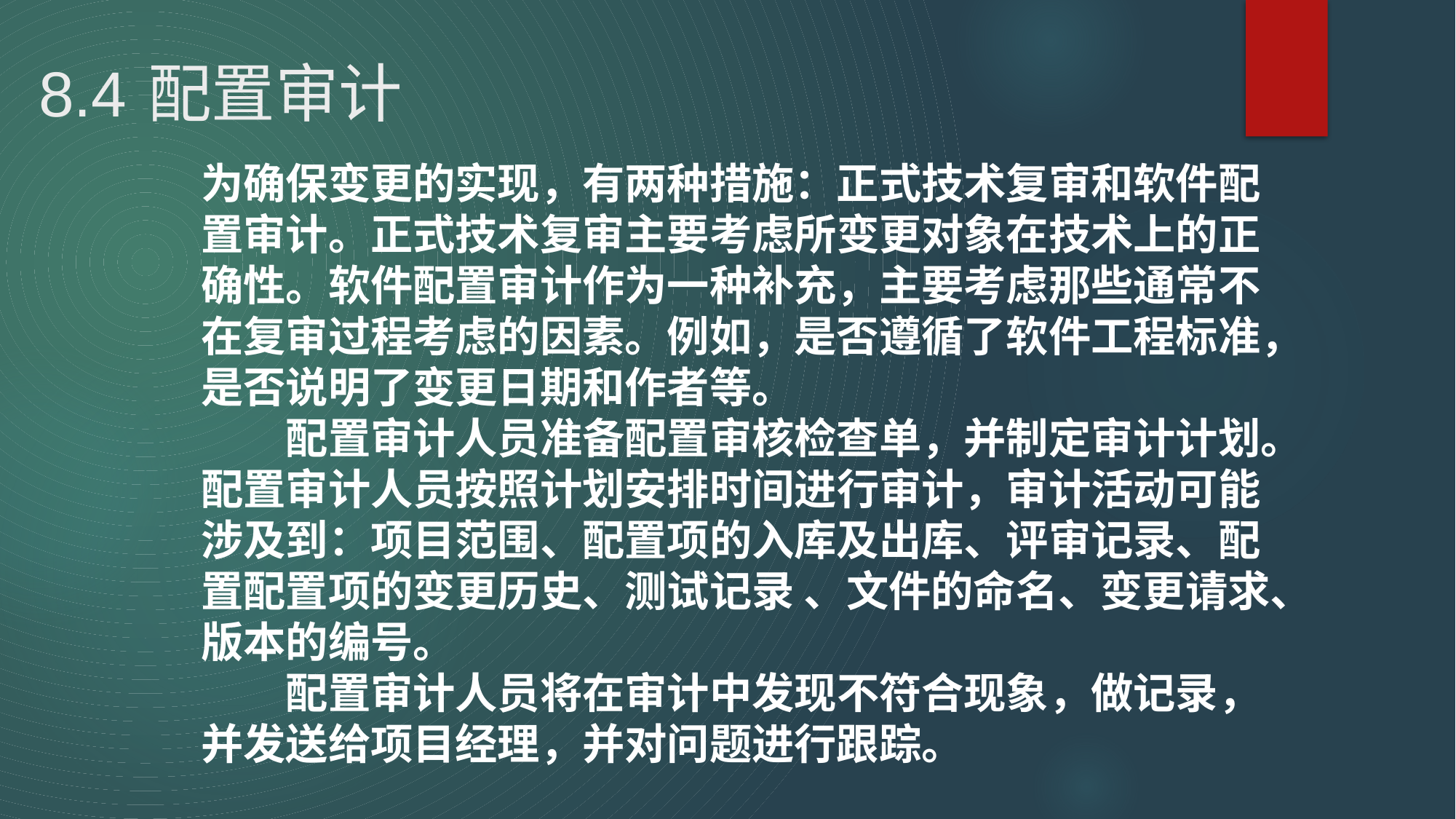

# 8.4	配置审计
为确保变更的实现，有两种措施：正式技术复审和软件配置审计。正式技术复审主要考虑所变更对象在技术上的正确性。软件配置审计作为一种补充，主要考虑那些通常不在复审过程考虑的因素。例如，是否遵循了软件工程标准，是否说明了变更日期和作者等。
　　配置审计人员准备配置审核检查单，并制定审计计划。配置审计人员按照计划安排时间进行审计，审计活动可能涉及到：项目范围、配置项的入库及出库、评审记录、配置配置项的变更历史、测试记录 、文件的命名、变更请求、版本的编号。
　　配置审计人员将在审计中发现不符合现象，做记录，并发送给项目经理，并对问题进行跟踪。